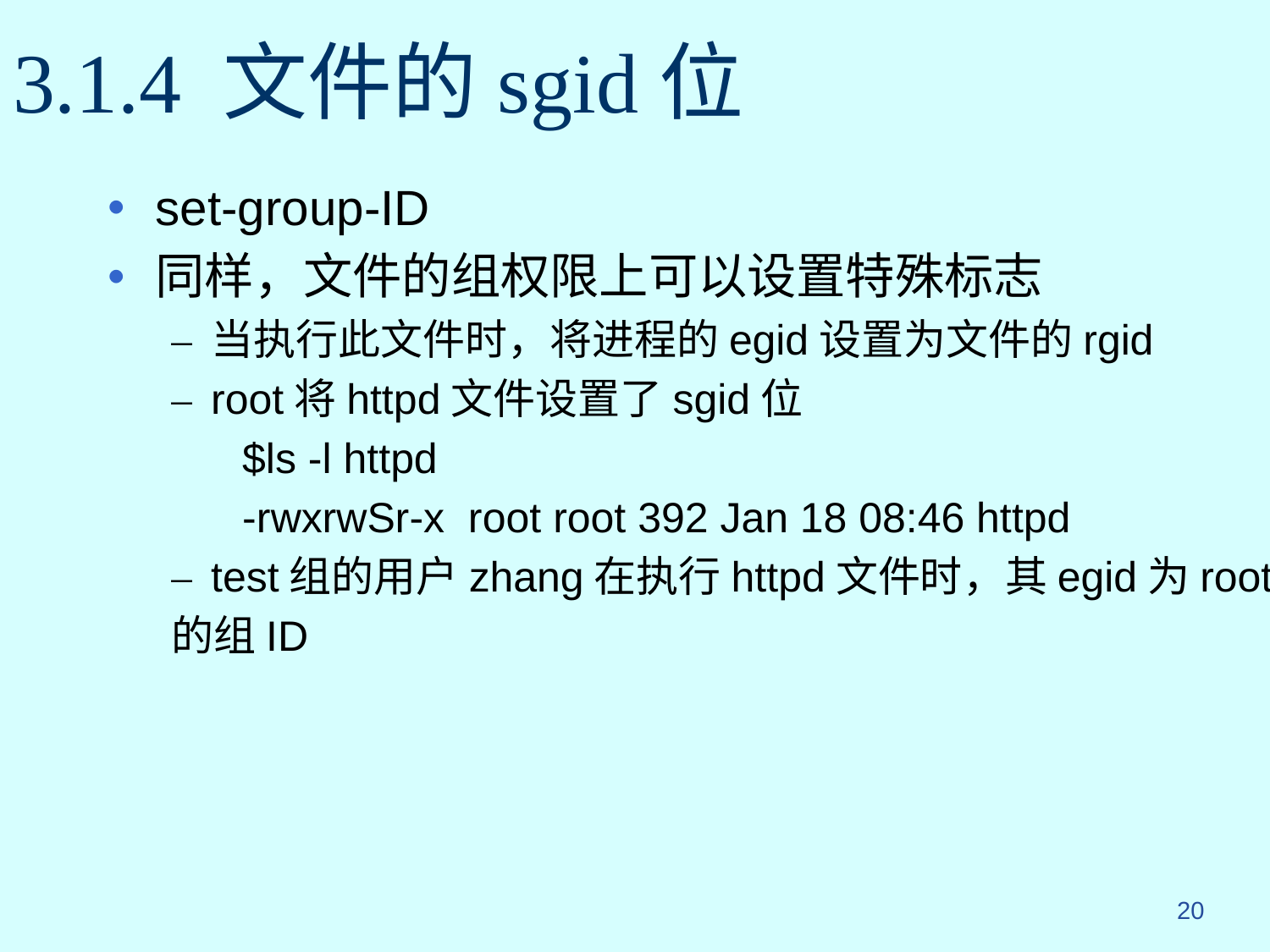

# 3.1.4 文件的sgid位
set-group-ID
同样，文件的组权限上可以设置特殊标志
当执行此文件时，将进程的egid设置为文件的rgid
root将httpd文件设置了sgid位
      $ls -l httpd
      -rwxrwSr-x  root root 392 Jan 18 08:46 httpd
test组的用户zhang在执行httpd文件时，其egid为root
的组ID
20
20